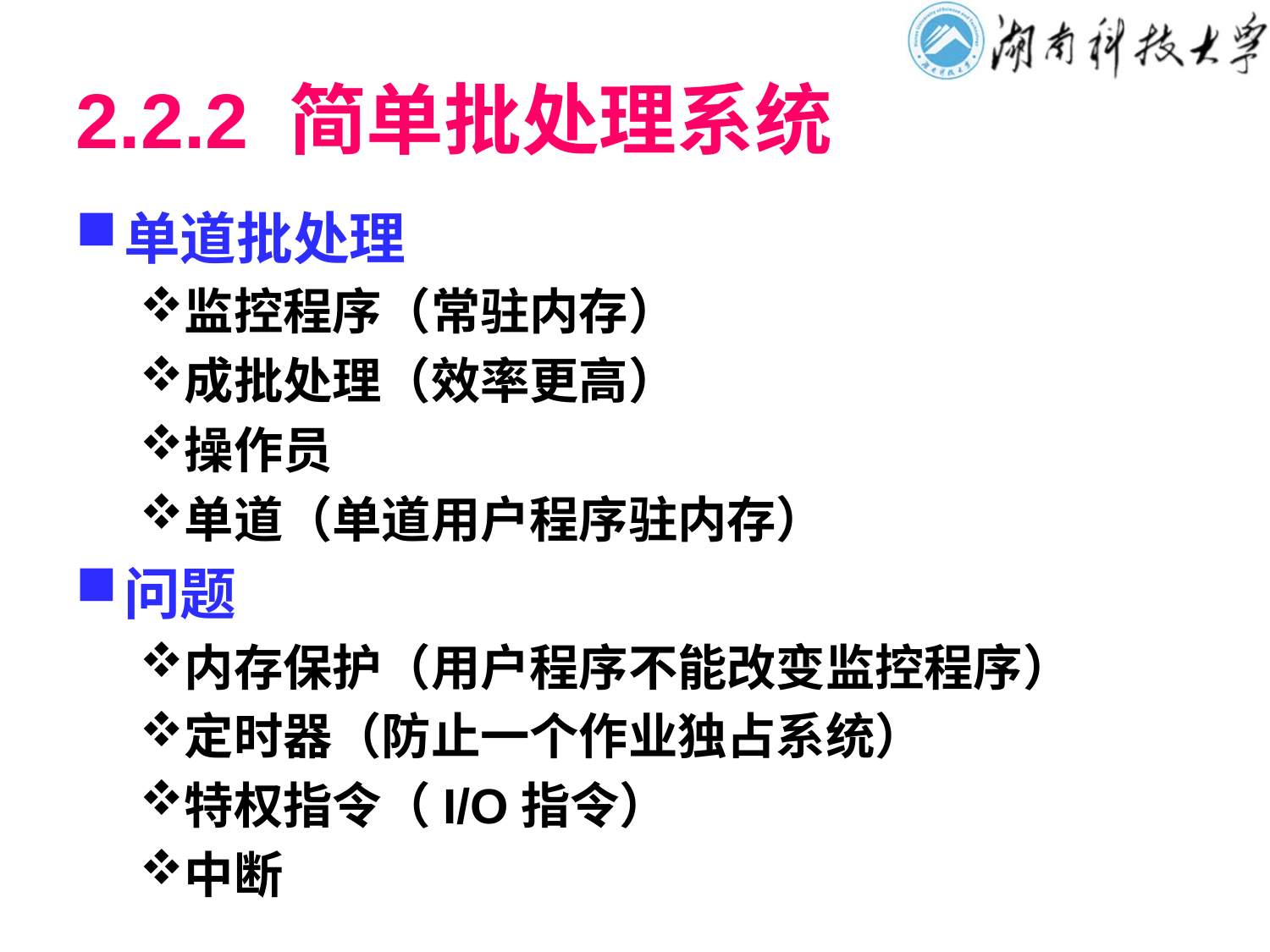

# 2.2.2 简单批处理系统
单道批处理
监控程序（常驻内存）
成批处理（效率更高）
操作员
单道（单道用户程序驻内存）
问题
内存保护（用户程序不能改变监控程序）
定时器（防止一个作业独占系统）
特权指令（I/O指令）
中断